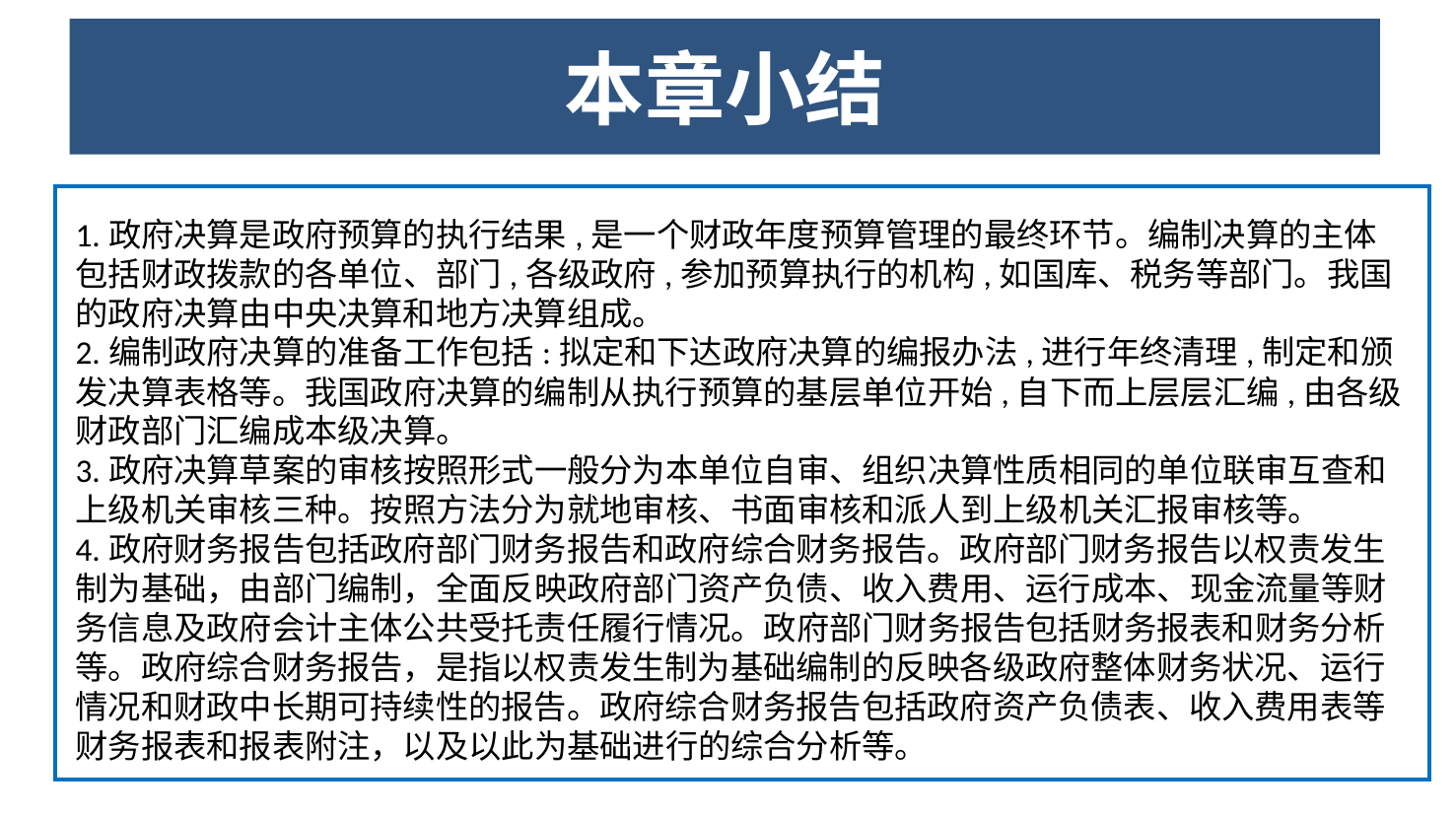

单击添加标题
本章小结

02
03
04
1.政府决算是政府预算的执行结果,是一个财政年度预算管理的最终环节。编制决算的主体包括财政拨款的各单位、部门,各级政府,参加预算执行的机构,如国库、税务等部门。我国的政府决算由中央决算和地方决算组成。
2.编制政府决算的准备工作包括:拟定和下达政府决算的编报办法,进行年终清理,制定和颁发决算表格等。我国政府决算的编制从执行预算的基层单位开始,自下而上层层汇编,由各级财政部门汇编成本级决算。
3.政府决算草案的审核按照形式一般分为本单位自审、组织决算性质相同的单位联审互查和上级机关审核三种。按照方法分为就地审核、书面审核和派人到上级机关汇报审核等。
4.政府财务报告包括政府部门财务报告和政府综合财务报告。政府部门财务报告以权责发生制为基础，由部门编制，全面反映政府部门资产负债、收入费用、运行成本、现金流量等财务信息及政府会计主体公共受托责任履行情况。政府部门财务报告包括财务报表和财务分析等。政府综合财务报告，是指以权责发生制为基础编制的反映各级政府整体财务状况、运行情况和财政中长期可持续性的报告。政府综合财务报告包括政府资产负债表、收入费用表等财务报表和报表附注，以及以此为基础进行的综合分析等。